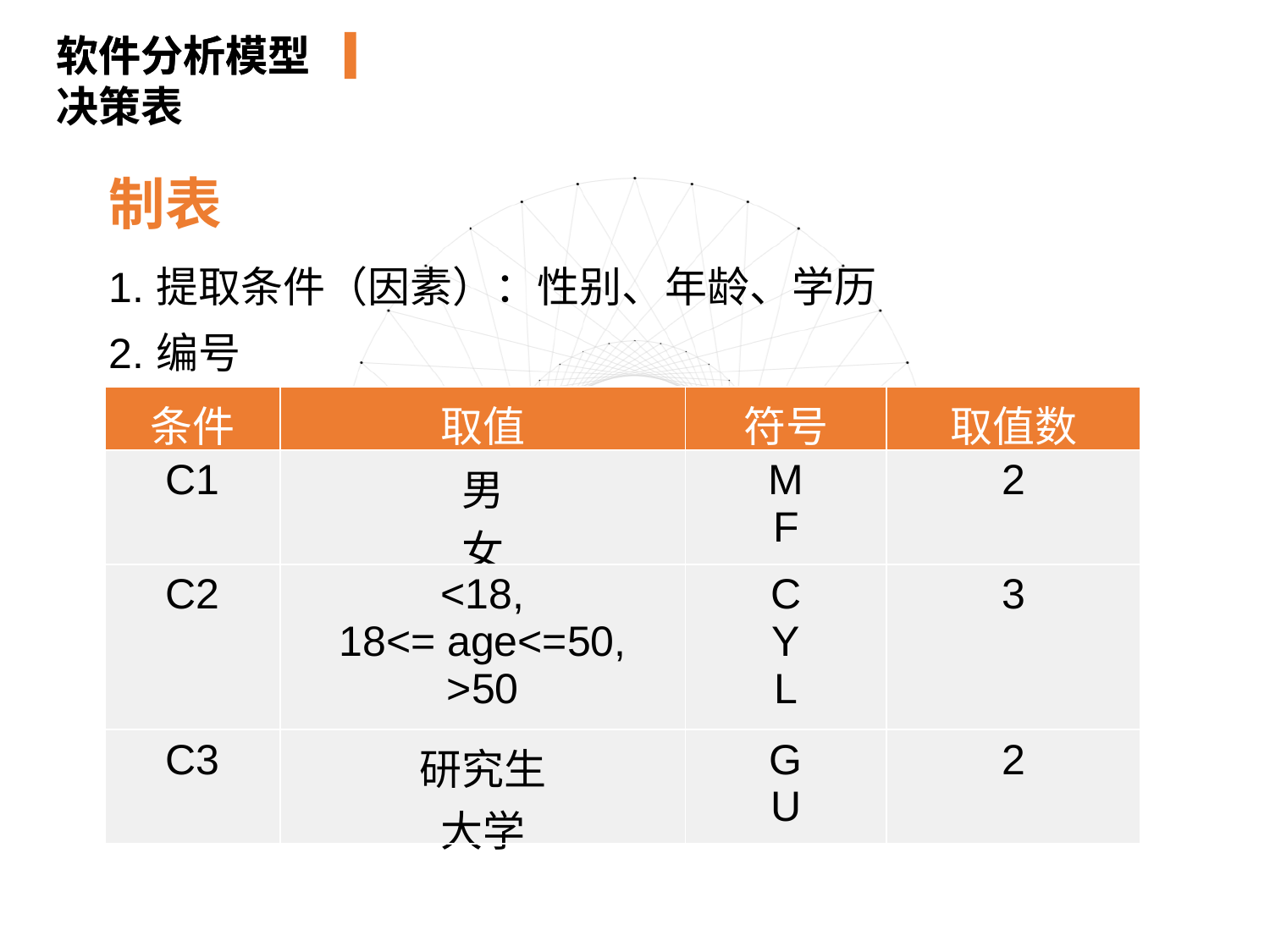

软件分析模型
软件分析模型决策表

制表
提取条件（因素）：性别、年龄、学历
编号
| 条件 | 取值 | 符号 | 取值数 |
| --- | --- | --- | --- |
| C1 | 男 女 | M F | 2 |
| C2 | <18, 18<= age<=50, >50 | C Y L | 3 |
| C3 | 研究生 大学 | G U | 2 |